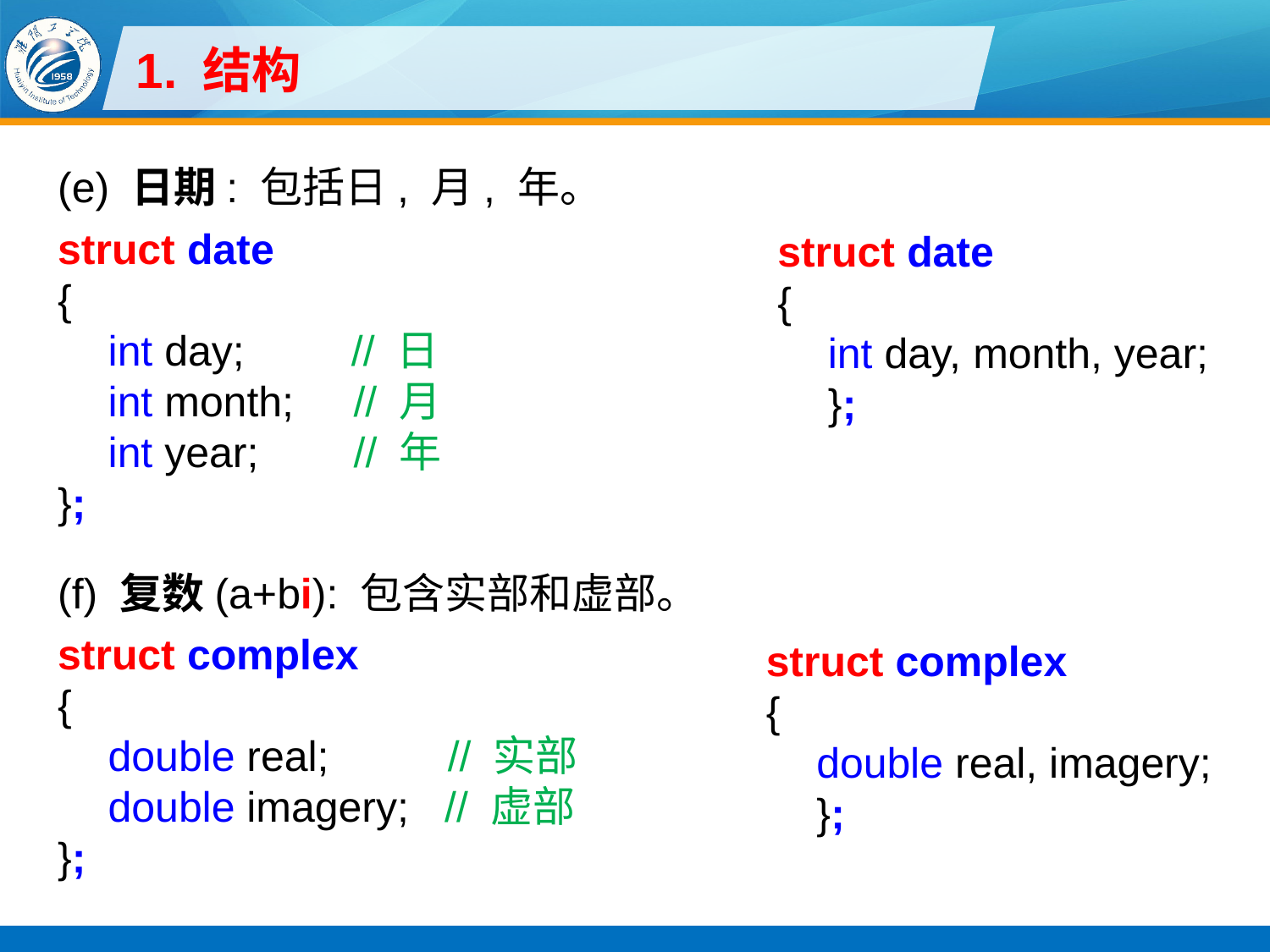

# 1. 结构
(e) 日期: 包括日, 月, 年。
struct date
{
int day;         // 日
int month;     // 月
int year;        // 年
};
(f) 复数(a+bi): 包含实部和虚部。
struct complex
{
double real;          // 实部
double imagery;   // 虚部
};
struct date
{
int day, month, year;
};
struct complex
{
double real, imagery;
};